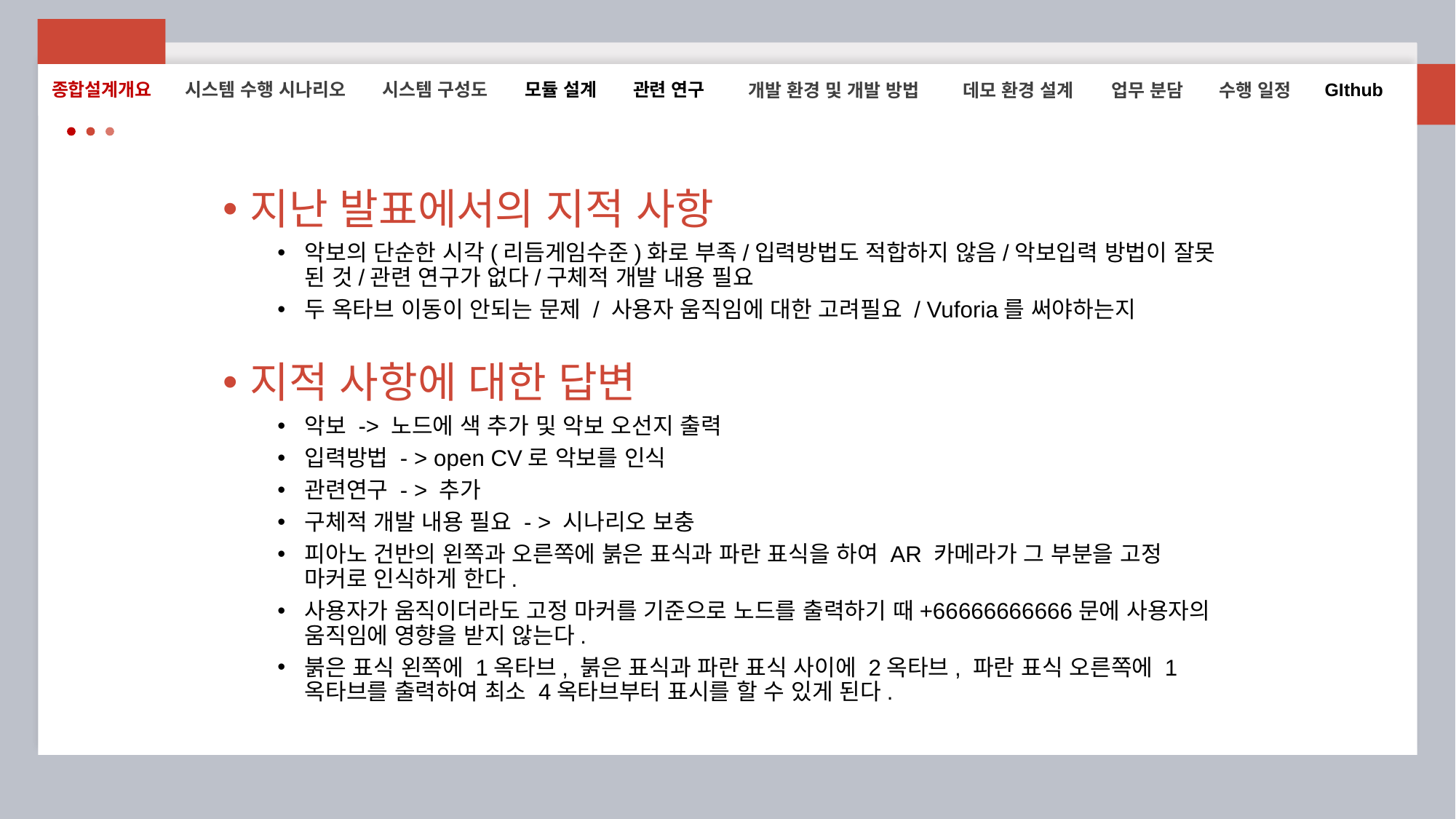

시스템 수행 시나리오
시스템 구성도
모듈 설계
관련 연구
GIthub
종합설계개요
개발 환경 및 개발 방법
데모 환경 설계
업무 분담
수행 일정

지난 발표에서의 지적 사항
악보의 단순한 시각(리듬게임수준)화로 부족/입력방법도 적합하지 않음/악보입력 방법이 잘못 된 것/관련 연구가 없다/구체적 개발 내용 필요
두 옥타브 이동이 안되는 문제 / 사용자 움직임에 대한 고려필요 / Vuforia를 써야하는지

지적 사항에 대한 답변
악보 -> 노드에 색 추가 및 악보 오선지 출력
입력방법 - > open CV로 악보를 인식
관련연구 - > 추가
구체적 개발 내용 필요 - > 시나리오 보충
피아노 건반의 왼쪽과 오른쪽에 붉은 표식과 파란 표식을 하여 AR 카메라가 그 부분을 고정 마커로 인식하게 한다.
사용자가 움직이더라도 고정 마커를 기준으로 노드를 출력하기 때+66666666666문에 사용자의 움직임에 영향을 받지 않는다.
붉은 표식 왼쪽에 1옥타브, 붉은 표식과 파란 표식 사이에 2옥타브, 파란 표식 오른쪽에 1옥타브를 출력하여 최소 4옥타브부터 표시를 할 수 있게 된다.